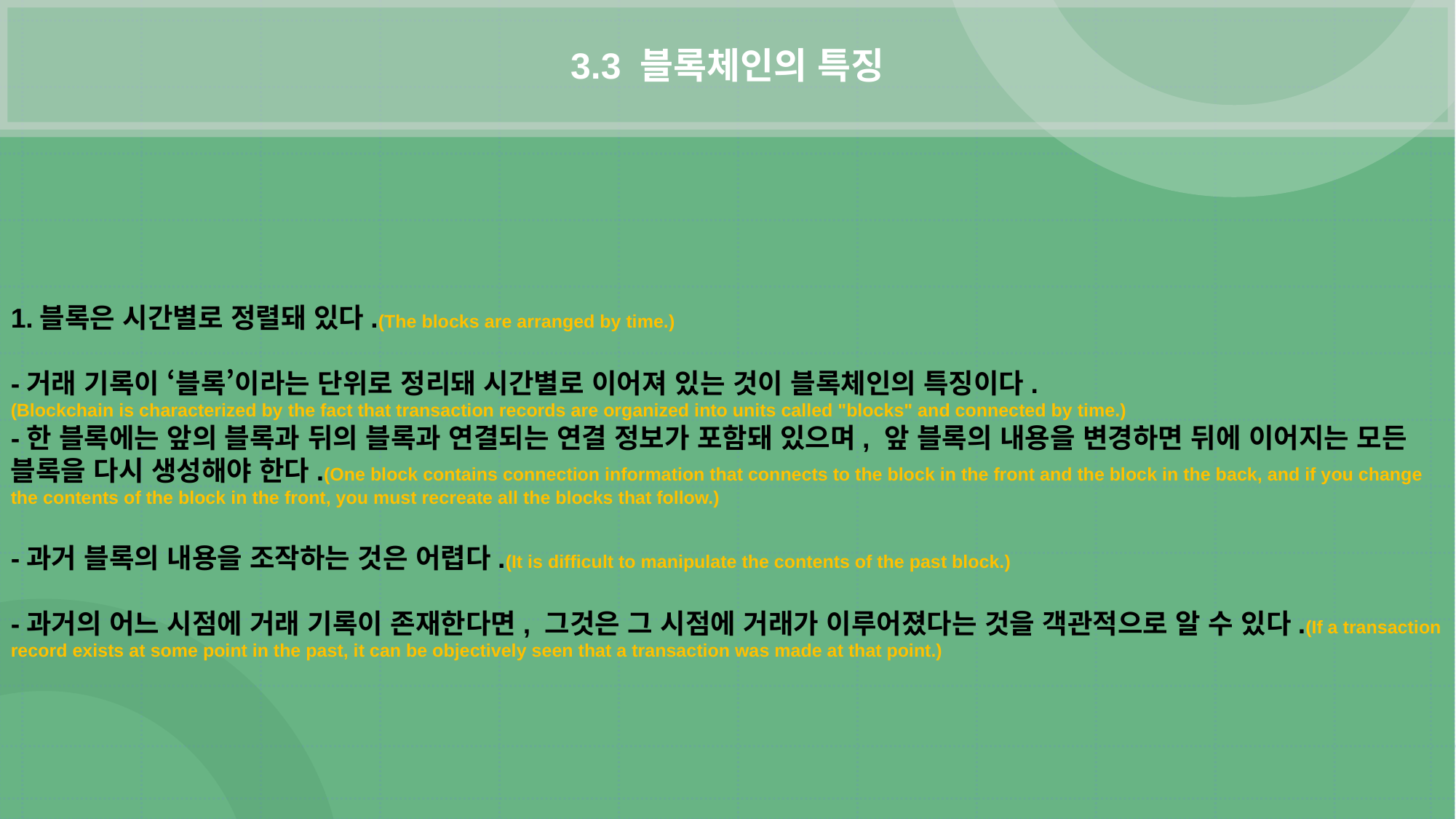

3.3 블록체인의 특징
1.블록은 시간별로 정렬돼 있다.(The blocks are arranged by time.)

-거래 기록이 ‘블록’이라는 단위로 정리돼 시간별로 이어져 있는 것이 블록체인의 특징이다.
(Blockchain is characterized by the fact that transaction records are organized into units called "blocks" and connected by time.)
-한 블록에는 앞의 블록과 뒤의 블록과 연결되는 연결 정보가 포함돼 있으며, 앞 블록의 내용을 변경하면 뒤에 이어지는 모든 블록을 다시 생성해야 한다.(One block contains connection information that connects to the block in the front and the block in the back, and if you change the contents of the block in the front, you must recreate all the blocks that follow.)

-과거 블록의 내용을 조작하는 것은 어렵다.(It is difficult to manipulate the contents of the past block.)

-과거의 어느 시점에 거래 기록이 존재한다면, 그것은 그 시점에 거래가 이루어졌다는 것을 객관적으로 알 수 있다.(If a transaction record exists at some point in the past, it can be objectively seen that a transaction was made at that point.)